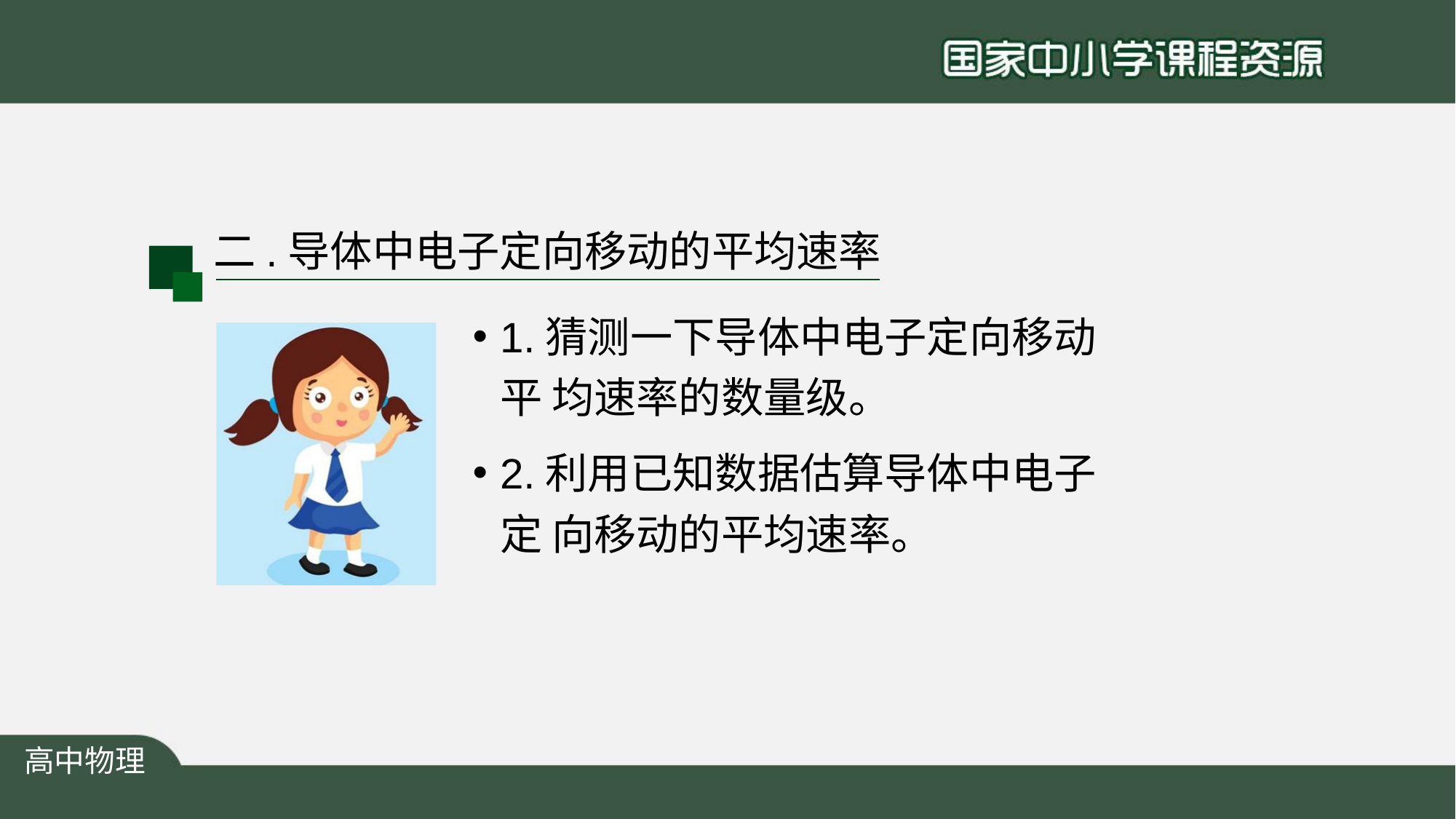

二.导体中电子定向移动的平均速率
1.猜测一下导体中电子定向移动平 均速率的数量级。
2.利用已知数据估算导体中电子定 向移动的平均速率。

高中物理